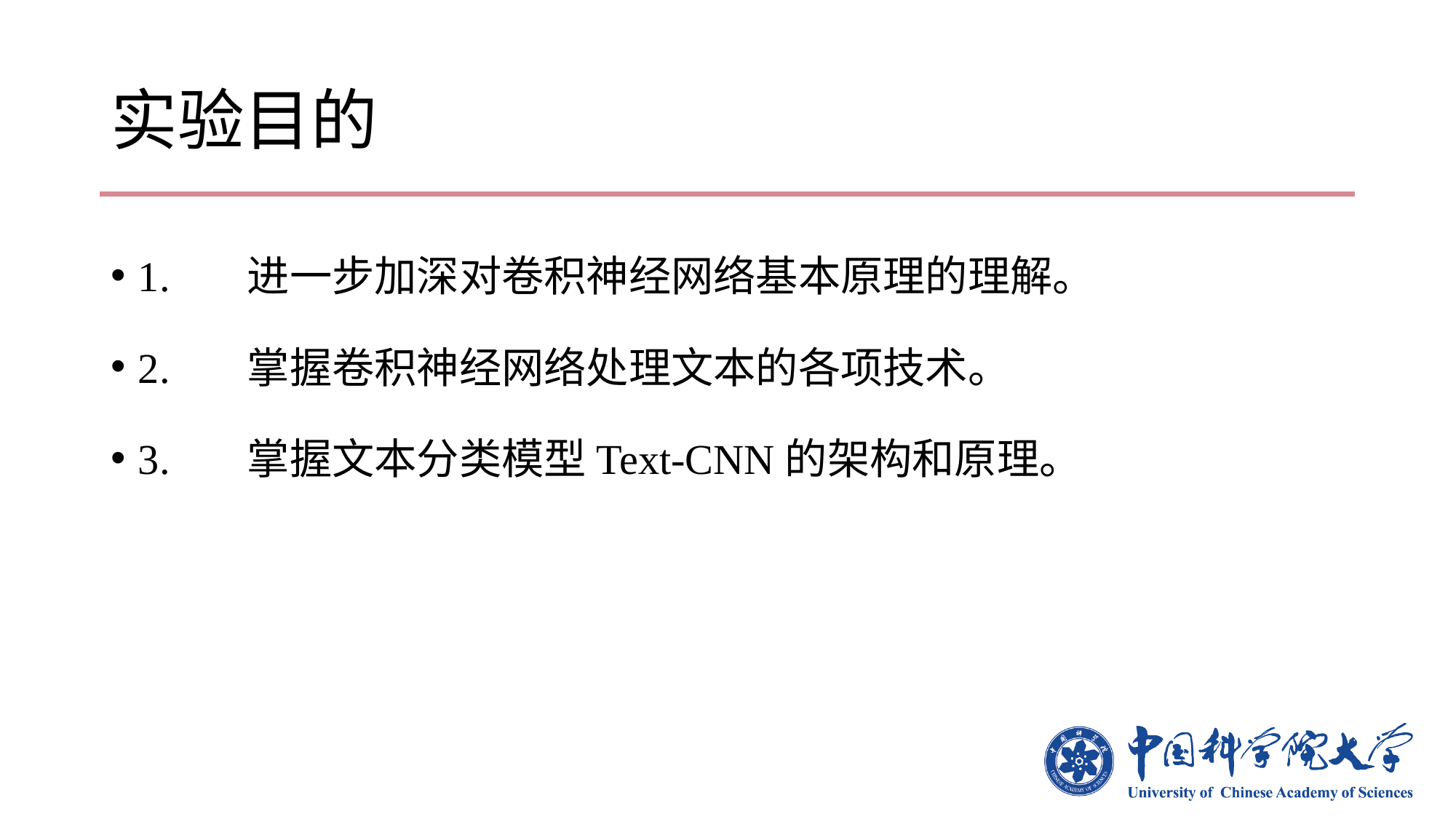

# 实验目的
1.	进一步加深对卷积神经网络基本原理的理解。
2.	掌握卷积神经网络处理文本的各项技术。
3.	掌握文本分类模型Text-CNN的架构和原理。